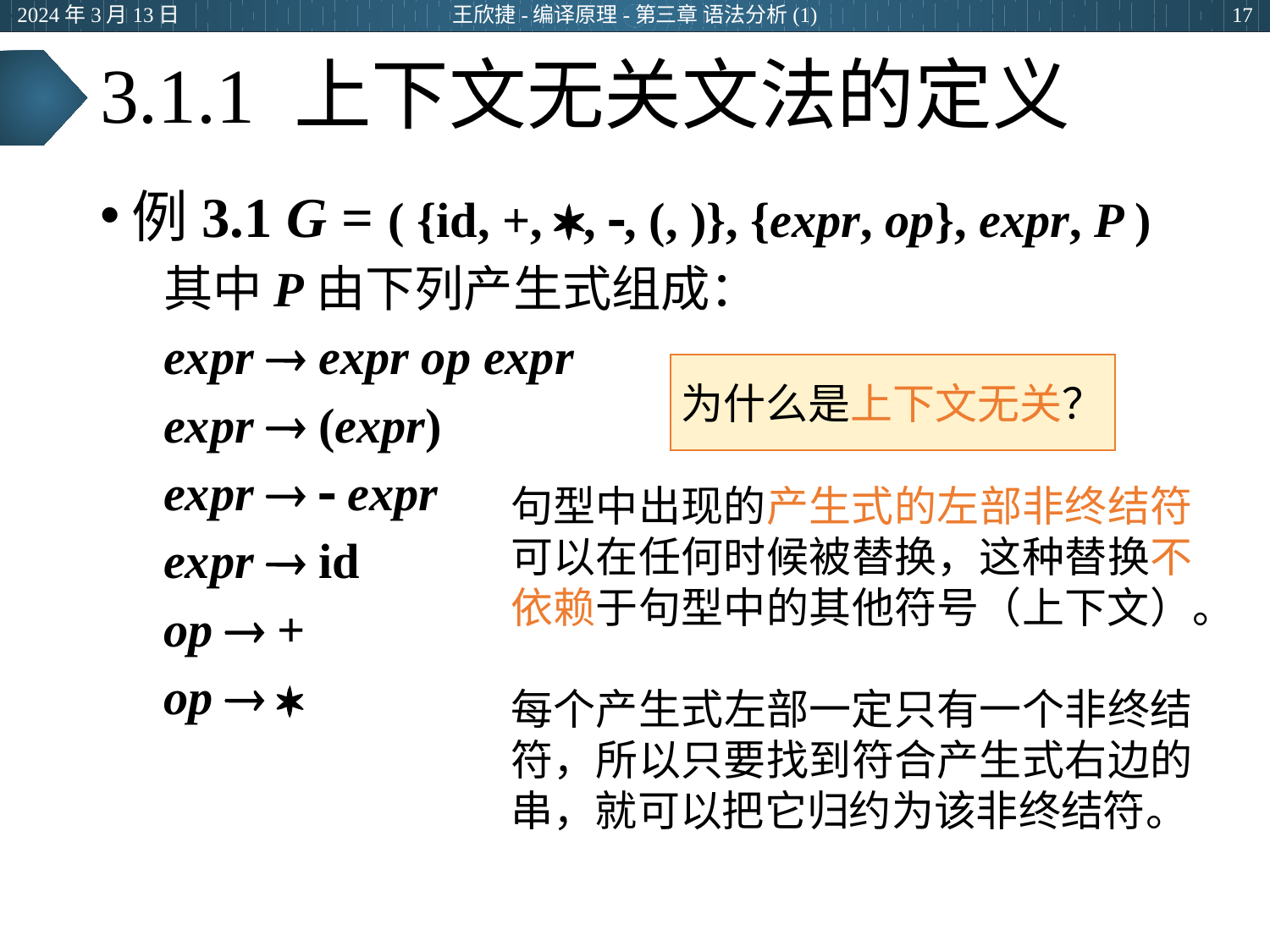

2024年3月13日
王欣捷-编译原理-第三章 语法分析(1)
17
# 3.1.1 上下文无关文法的定义
例3.1 G = ( {id, +, ∗, −, (, )}, {expr, op}, expr, P )
其中P由下列产生式组成：
expr → expr op expr
expr → (expr)
expr → − expr
expr → id
op → +
op → ∗

为什么是上下文无关？
句型中出现的产生式的左部非终结符可以在任何时候被替换，这种替换不依赖于句型中的其他符号（上下文）。

每个产生式左部一定只有一个非终结符，所以只要找到符合产生式右边的串，就可以把它归约为该非终结符。